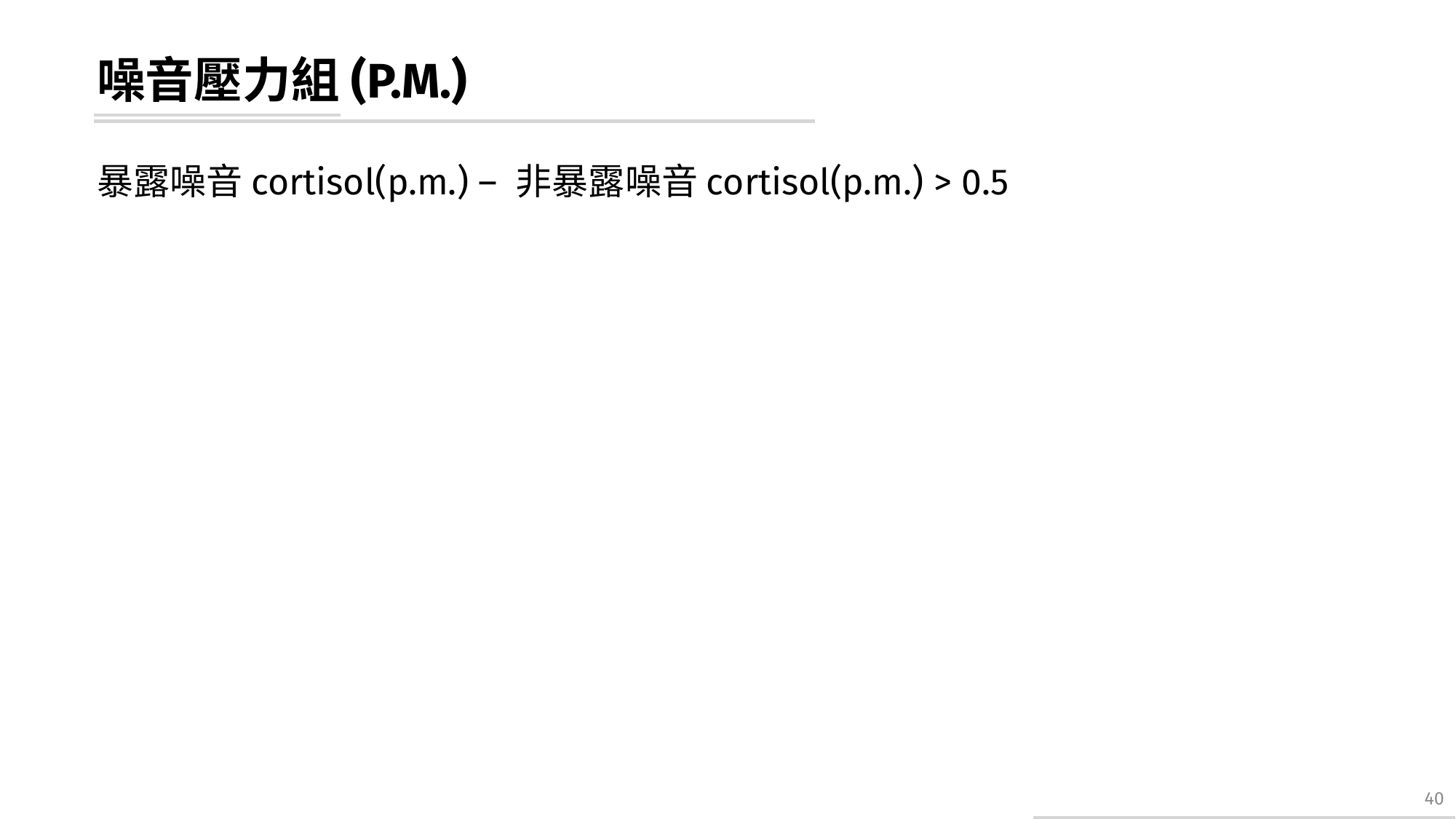

# 噪音壓力組(P.M.)
暴露噪音cortisol(p.m.) – 非暴露噪音cortisol(p.m.) > 0.5

40